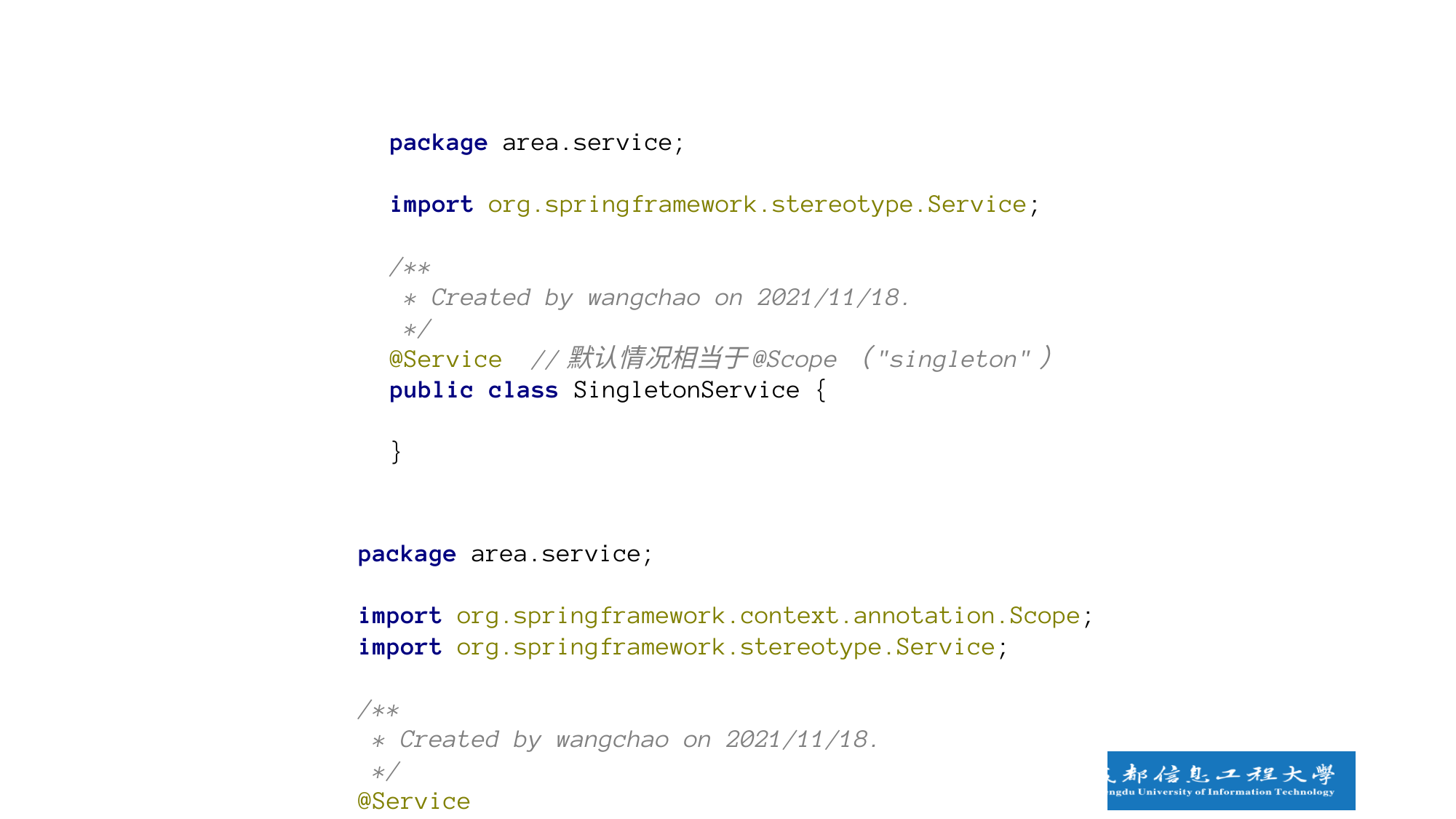

package area.service;
import org.springframework.stereotype.Service;
/**
 * Created by wangchao on 2021/11/18.
 */
@Service  //默认情况相当于@Scope（"singleton"）
public class SingletonService {
}
package area.service;
import org.springframework.context.annotation.Scope;
import org.springframework.stereotype.Service;
/**
 * Created by wangchao on 2021/11/18.
 */
@Service
@Scope("prototype")
public class PrototypeService {
}